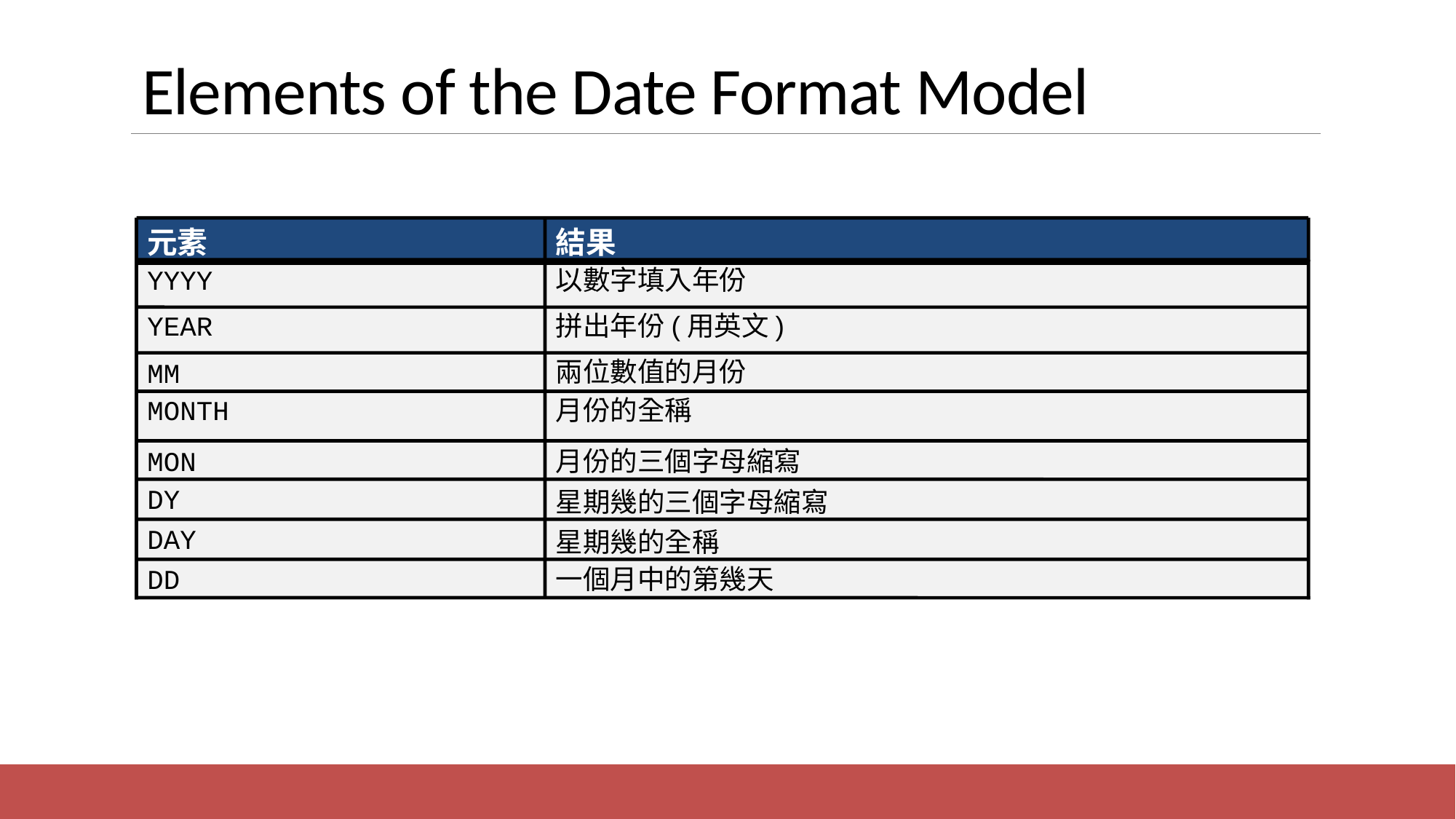

# Elements of the Date Format Model

元素

結果

YYYY

以數字填入年份

YEAR

拼出年份(用英文)
MM

兩位數值的月份
MONTH

月份的全稱
MON

月份的三個字母縮寫

DY
星期幾的三個字母縮寫
DAY

星期幾的全稱

DD
一個月中的第幾天